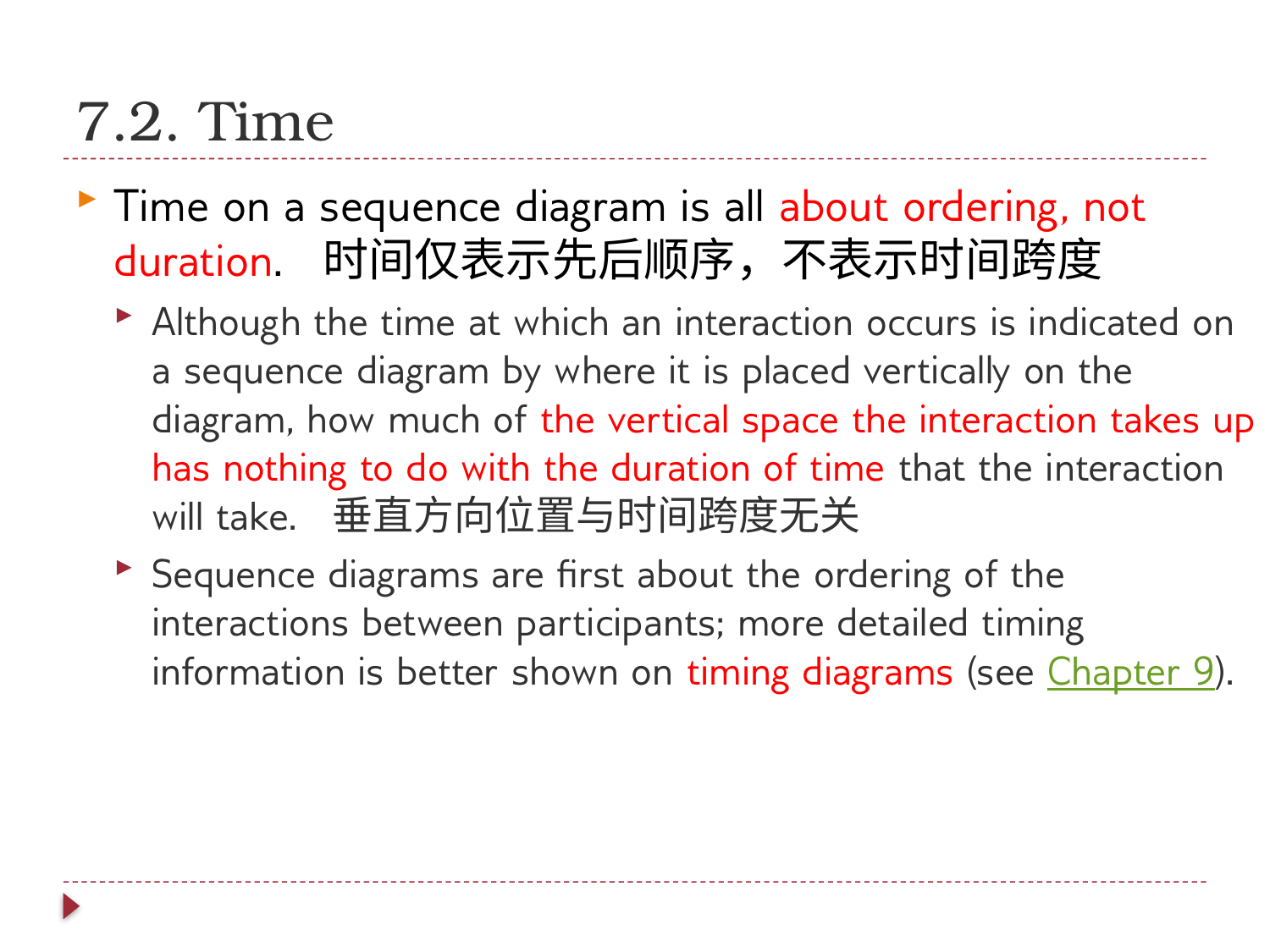

# 7.2. Time
Time on a sequence diagram is all about ordering, not duration.  时间仅表示先后顺序，不表示时间跨度
Although the time at which an interaction occurs is indicated on a sequence diagram by where it is placed vertically on the diagram, how much of the vertical space the interaction takes up has nothing to do with the duration of time that the interaction will take.  垂直方向位置与时间跨度无关
Sequence diagrams are first about the ordering of the interactions between participants; more detailed timing information is better shown on timing diagrams (see Chapter 9).